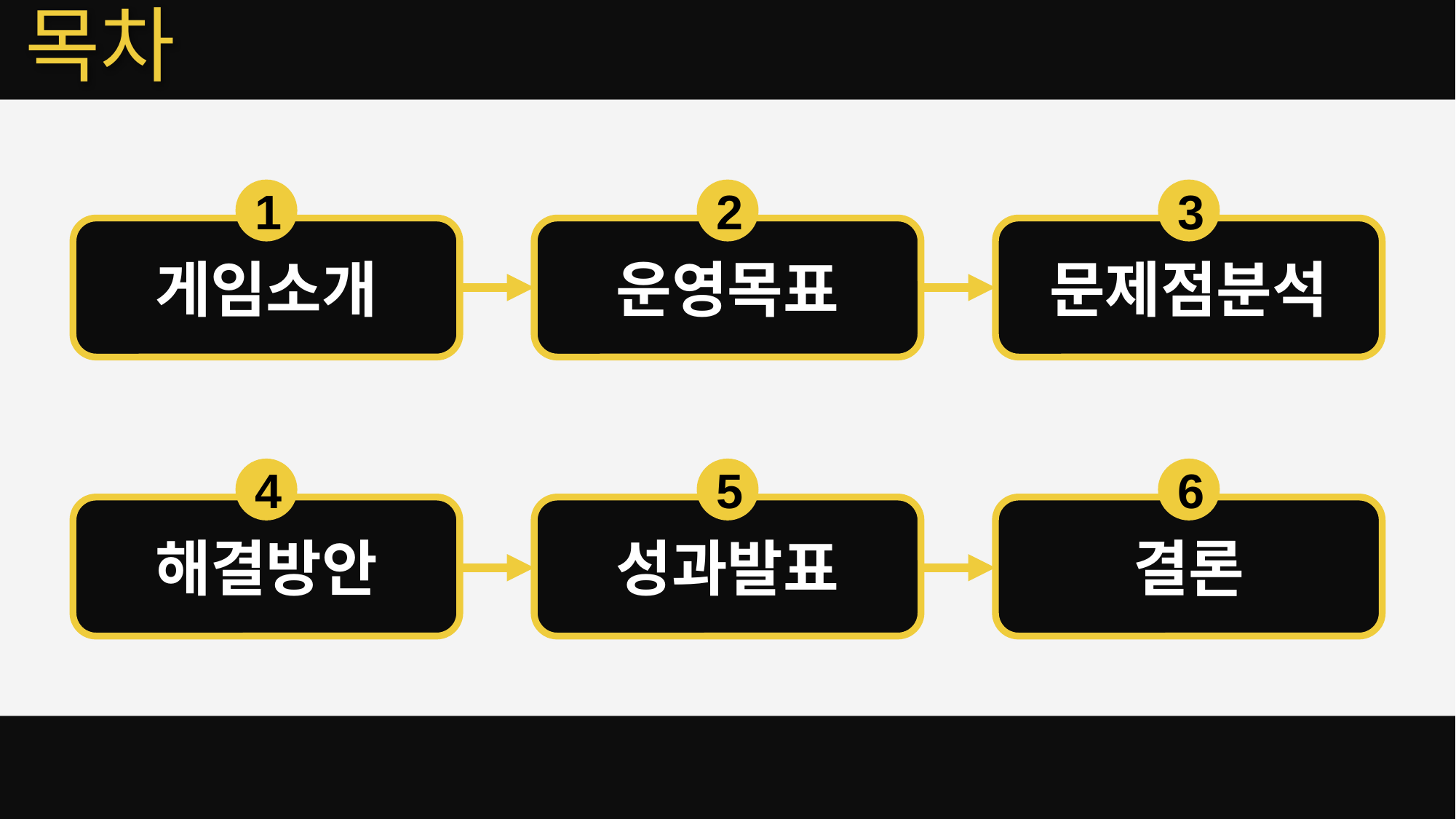

# 목차

1
2
3
게임소개
운영목표
문제점분석
4
5
6
해결방안
성과발표
결론